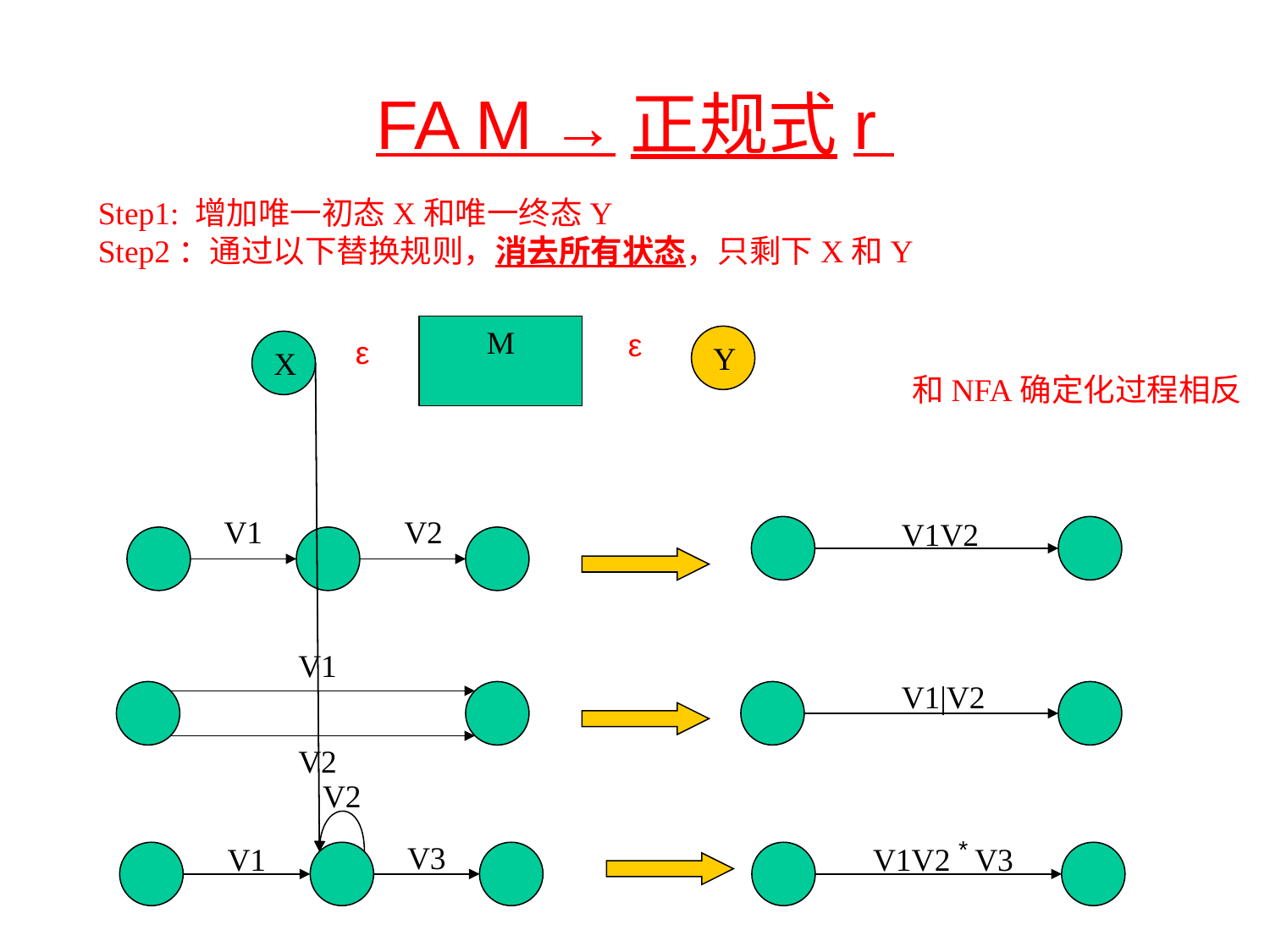

# FA M →正规式r
Step1: 增加唯一初态X和唯一终态Y
Step2：通过以下替换规则，消去所有状态，只剩下X和Y
M
ε
ε
Y
X
和NFA确定化过程相反
V1
V2
V1V2

V1
V1|V2

V2
V2
V1V2 * V3
V3
V1